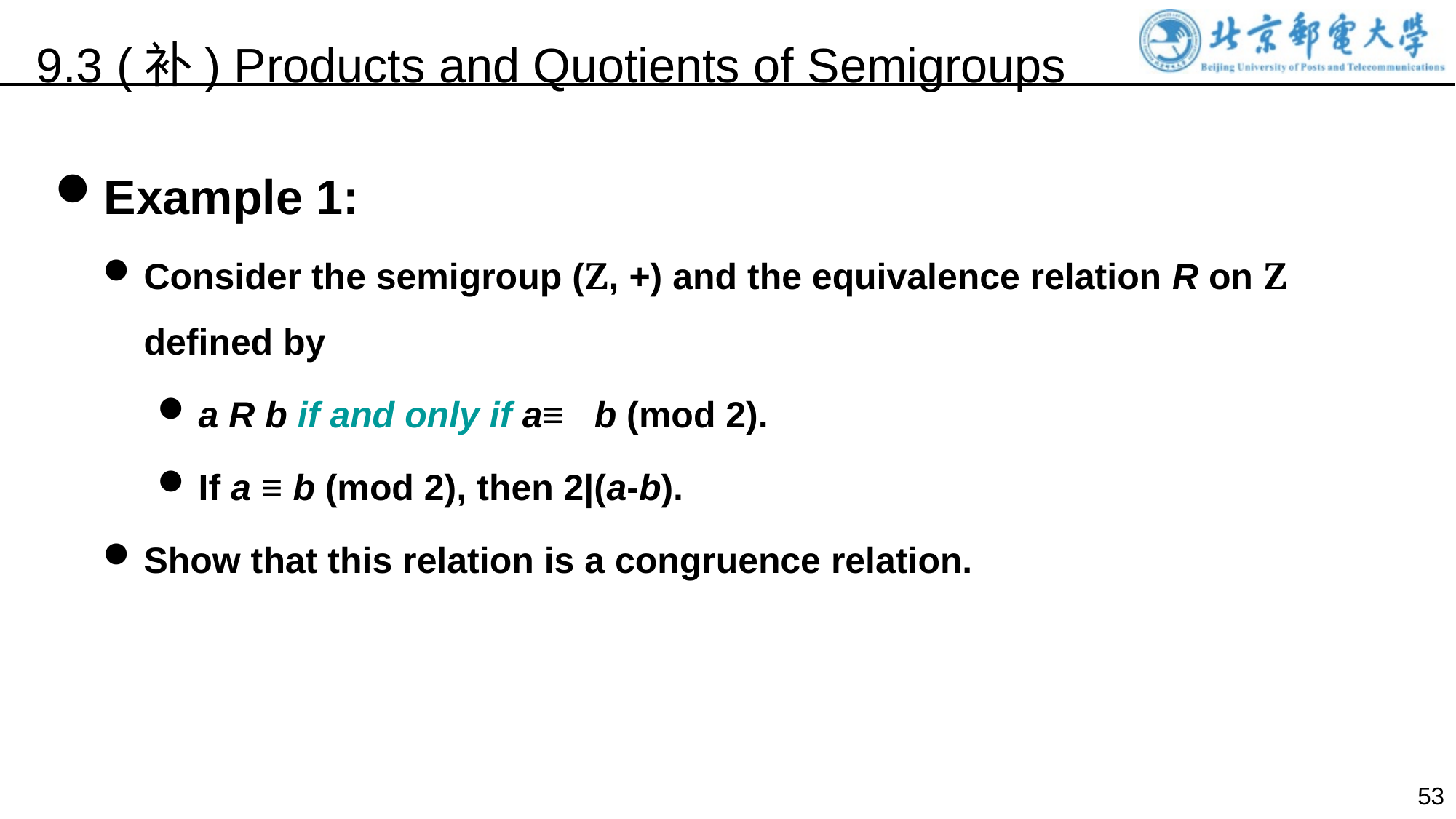

9.3 (补) Products and Quotients of Semigroups
Example 1:
Consider the semigroup (Z, +) and the equivalence relation R on Z defined by
a R b if and only if a≡   b (mod 2).
If a ≡ b (mod 2), then 2|(a-b).
Show that this relation is a congruence relation.